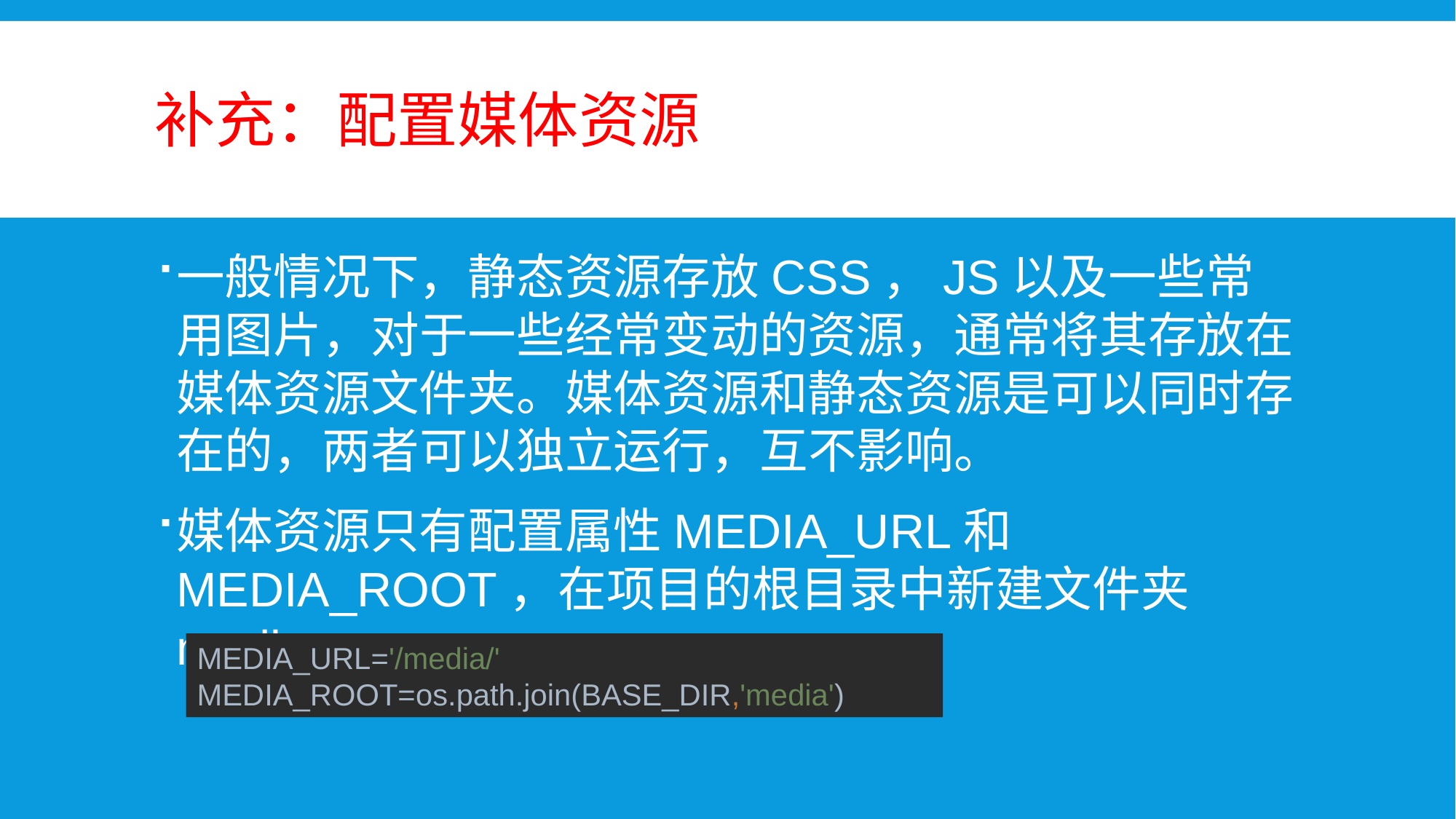

# 补充：配置媒体资源
一般情况下，静态资源存放CSS，JS以及一些常用图片，对于一些经常变动的资源，通常将其存放在媒体资源文件夹。媒体资源和静态资源是可以同时存在的，两者可以独立运行，互不影响。
媒体资源只有配置属性MEDIA_URL和MEDIA_ROOT，在项目的根目录中新建文件夹media。

MEDIA_URL='/media/'
MEDIA_ROOT=os.path.join(BASE_DIR,'media')